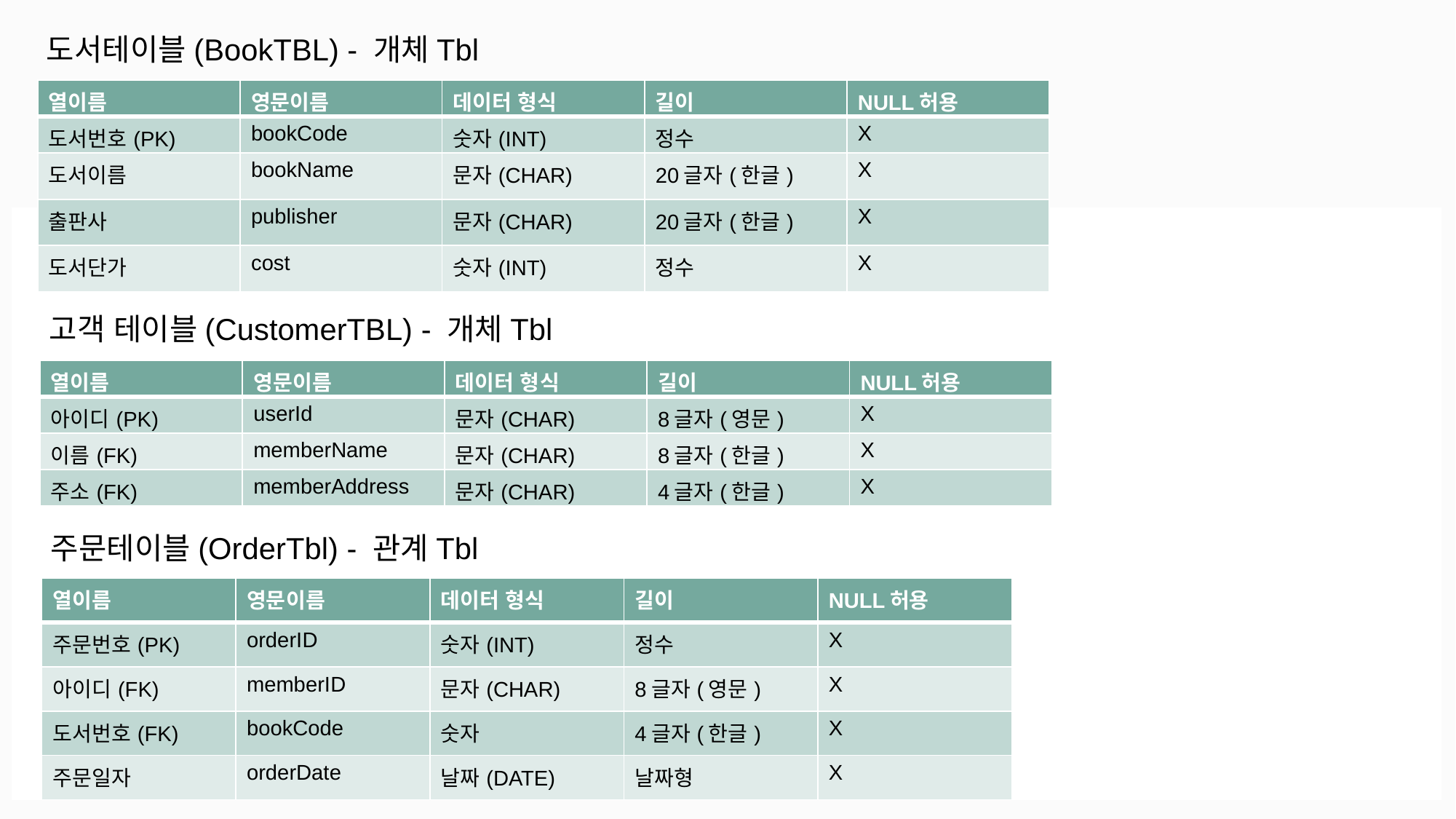

도서테이블(BookTBL) - 개체Tbl
| 열이름 | 영문이름 | 데이터 형식 | 길이 | NULL허용 |
| --- | --- | --- | --- | --- |
| 도서번호(PK) | bookCode | 숫자(INT) | 정수 | X |
| 도서이름 | bookName | 문자(CHAR) | 20글자(한글) | X |
| 출판사 | publisher | 문자(CHAR) | 20글자(한글) | X |
| 도서단가 | cost | 숫자(INT) | 정수 | X |

고객 테이블(CustomerTBL) - 개체Tbl
| 열이름 | 영문이름 | 데이터 형식 | 길이 | NULL허용 |
| --- | --- | --- | --- | --- |
| 아이디(PK) | userId | 문자(CHAR) | 8글자(영문) | X |
| 이름(FK) | memberName | 문자(CHAR) | 8글자(한글) | X |
| 주소(FK) | memberAddress | 문자(CHAR) | 4글자(한글) | X |
주문테이블(OrderTbl) - 관계Tbl

| 열이름 | 영문이름 | 데이터 형식 | 길이 | NULL허용 |
| --- | --- | --- | --- | --- |
| 주문번호(PK) | orderID | 숫자(INT) | 정수 | X |
| 아이디(FK) | memberID | 문자(CHAR) | 8글자(영문) | X |
| 도서번호(FK) | bookCode | 숫자 | 4글자(한글) | X |
| 주문일자 | orderDate | 날짜(DATE) | 날짜형 | X |